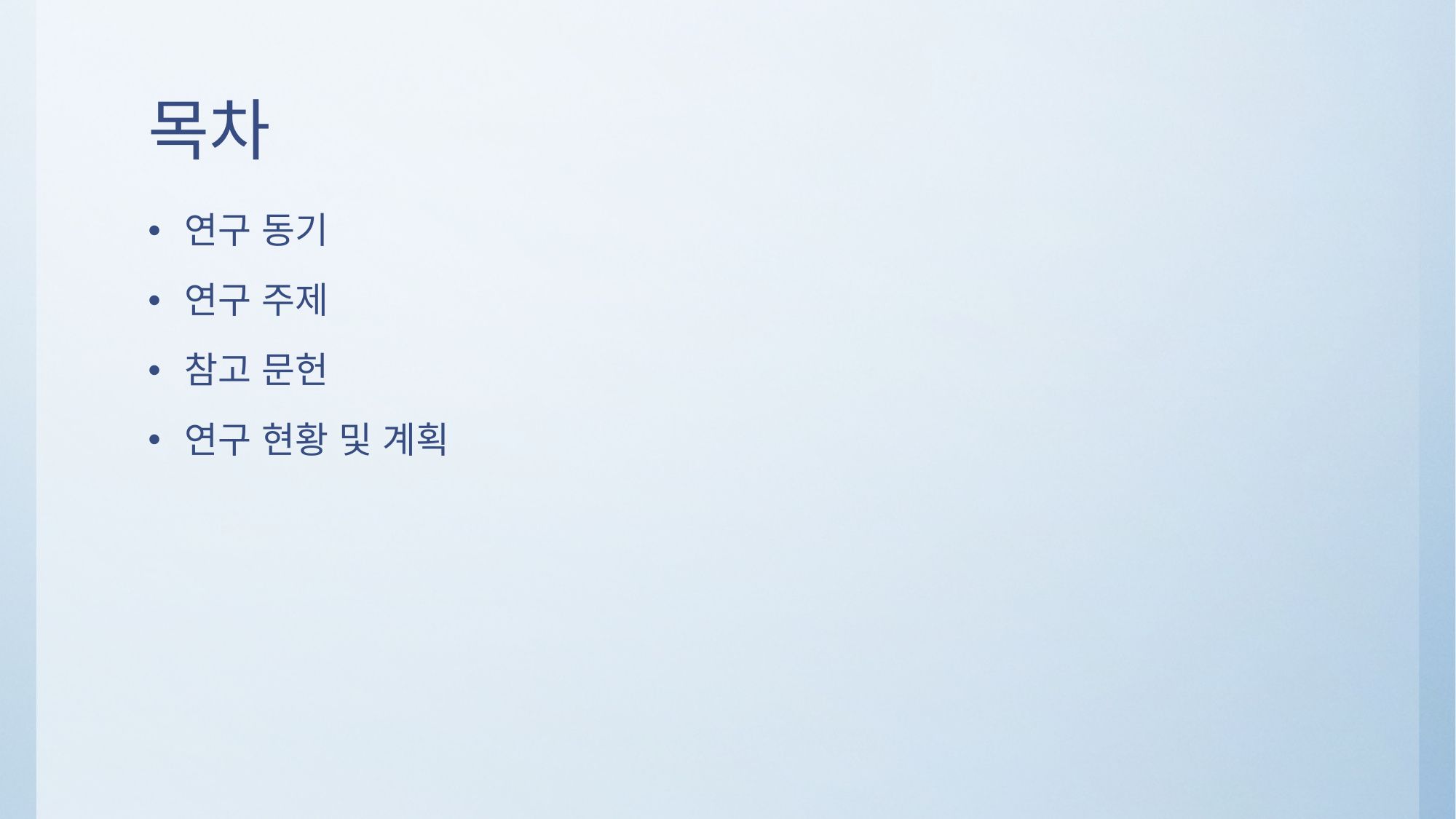

# 목차
연구 동기
연구 주제
참고 문헌
연구 현황 및 계획